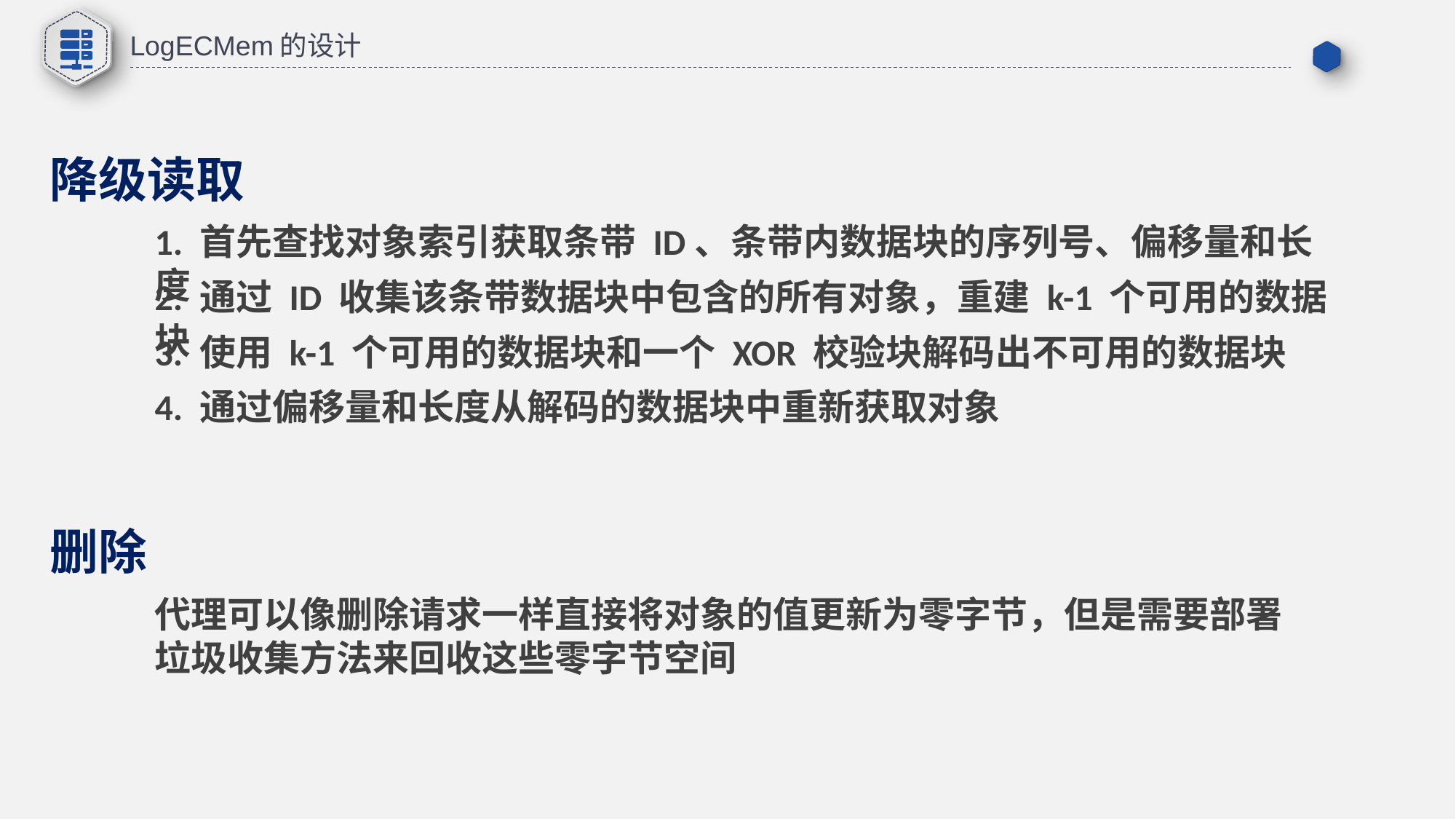

LogECMem的设计

降级读取
1. 首先查找对象索引获取条带 ID、条带内数据块的序列号、偏移量和长度
2. 通过 ID 收集该条带数据块中包含的所有对象，重建 k-1 个可用的数据块
3. 使用 k-1 个可用的数据块和一个 XOR 校验块解码出不可用的数据块
4. 通过偏移量和长度从解码的数据块中重新获取对象
删除
代理可以像删除请求一样直接将对象的值更新为零字节，但是需要部署垃圾收集方法来回收这些零字节空间